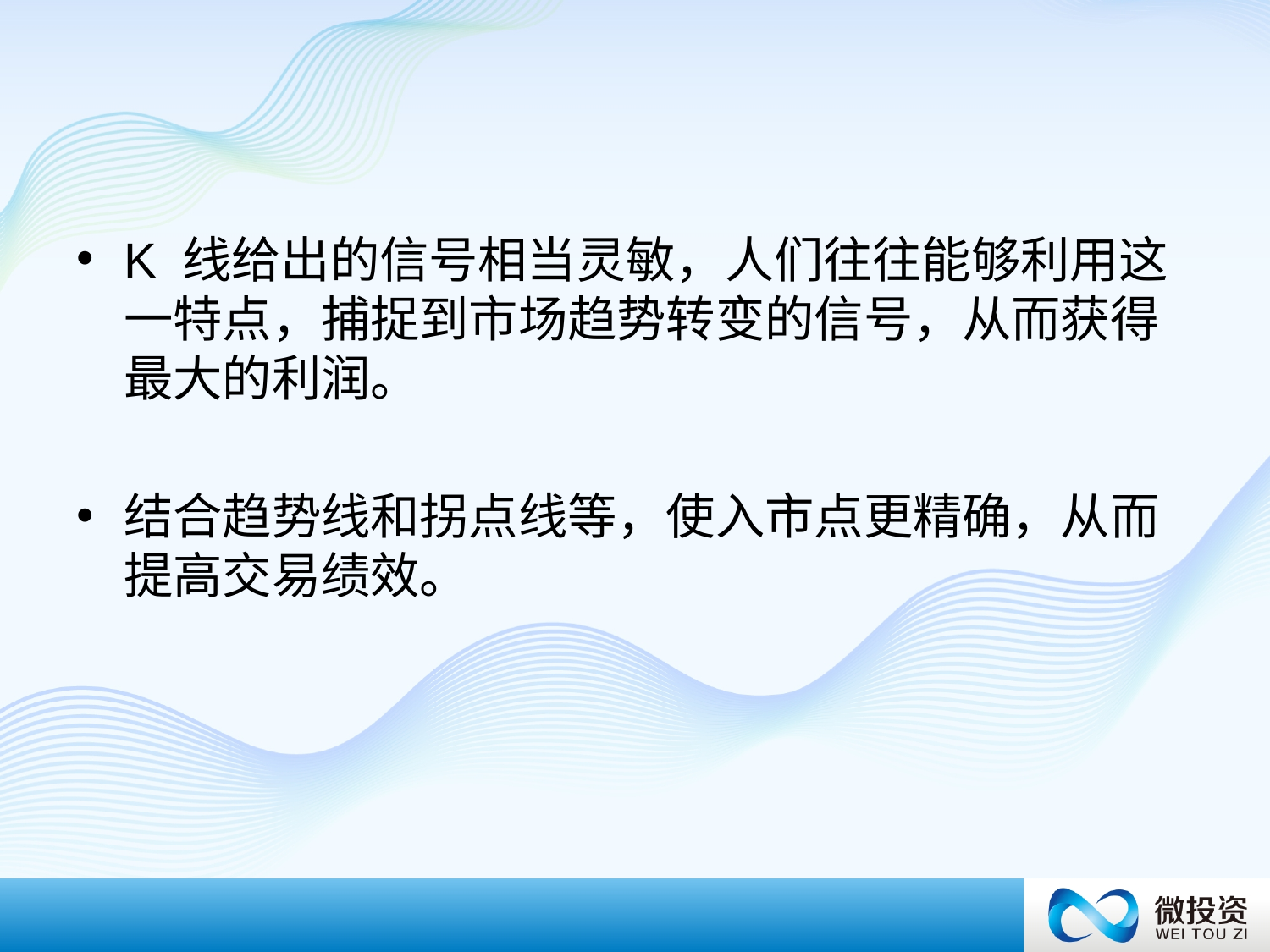

K 线给出的信号相当灵敏，人们往往能够利用这一特点，捕捉到市场趋势转变的信号，从而获得最大的利润。

结合趋势线和拐点线等，使入市点更精确，从而提高交易绩效。